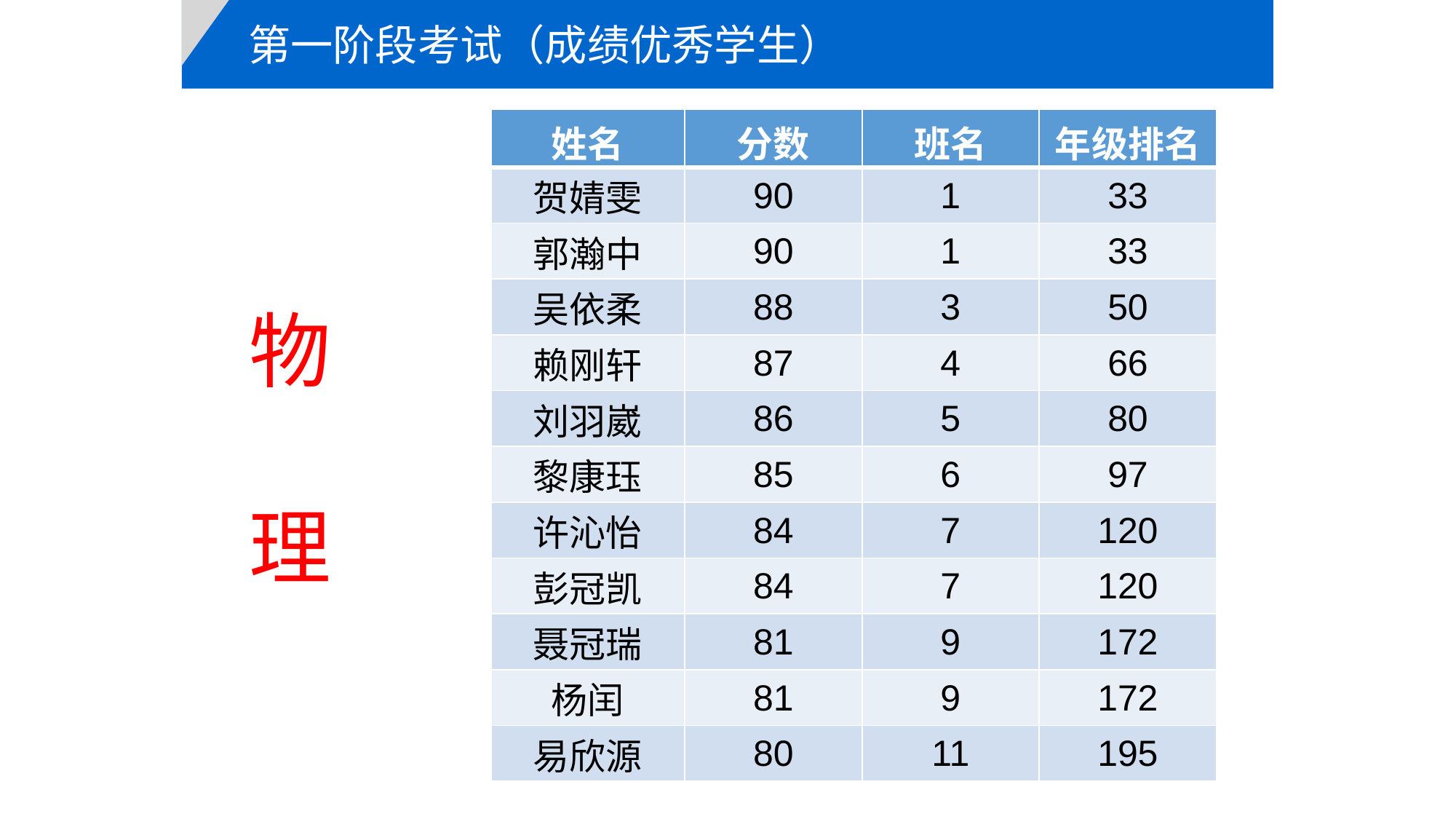

第一阶段考试（成绩优秀学生）
| 姓名 | 分数 | 班名 | 年级排名 |
| --- | --- | --- | --- |
| 贺婧雯 | 90 | 1 | 33 |
| 郭瀚中 | 90 | 1 | 33 |
| 吴依柔 | 88 | 3 | 50 |
| 赖刚轩 | 87 | 4 | 66 |
| 刘羽崴 | 86 | 5 | 80 |
| 黎康珏 | 85 | 6 | 97 |
| 许沁怡 | 84 | 7 | 120 |
| 彭冠凯 | 84 | 7 | 120 |
| 聂冠瑞 | 81 | 9 | 172 |
| 杨闰 | 81 | 9 | 172 |
| 易欣源 | 80 | 11 | 195 |
物

理